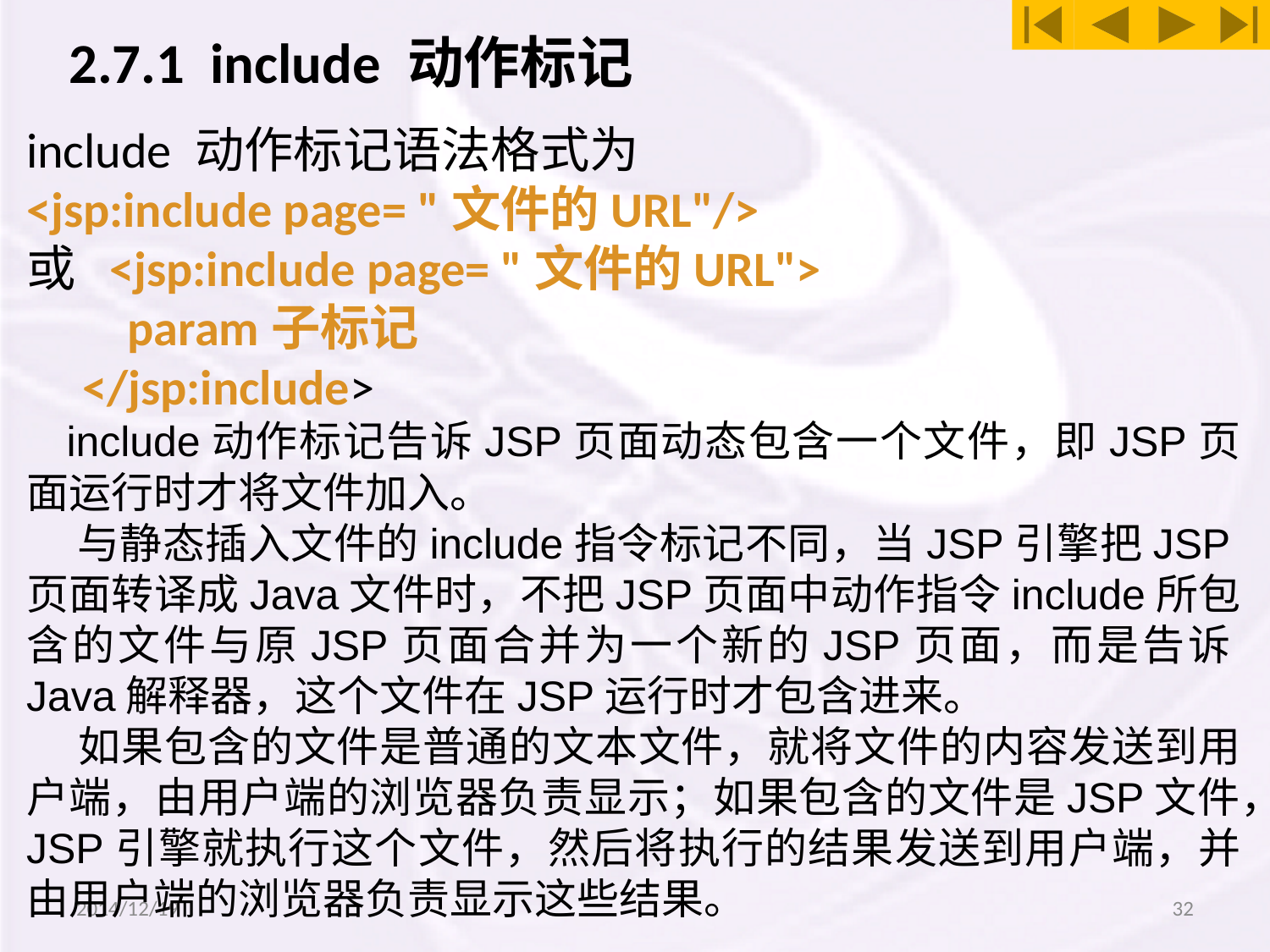

# 2.7.1  include 动作标记
include 动作标记语法格式为
<jsp:include page= "文件的URL"/>
或  <jsp:include page= "文件的URL">
         param子标记
     </jsp:include>
   include动作标记告诉JSP页面动态包含一个文件，即JSP页面运行时才将文件加入。
    与静态插入文件的include指令标记不同，当JSP引擎把JSP页面转译成Java文件时，不把JSP页面中动作指令include所包含的文件与原JSP页面合并为一个新的JSP页面，而是告诉Java解释器，这个文件在JSP运行时才包含进来。
    如果包含的文件是普通的文本文件，就将文件的内容发送到用户端，由用户端的浏览器负责显示；如果包含的文件是JSP文件，JSP引擎就执行这个文件，然后将执行的结果发送到用户端，并由用户端的浏览器负责显示这些结果。
2014/12/19
32